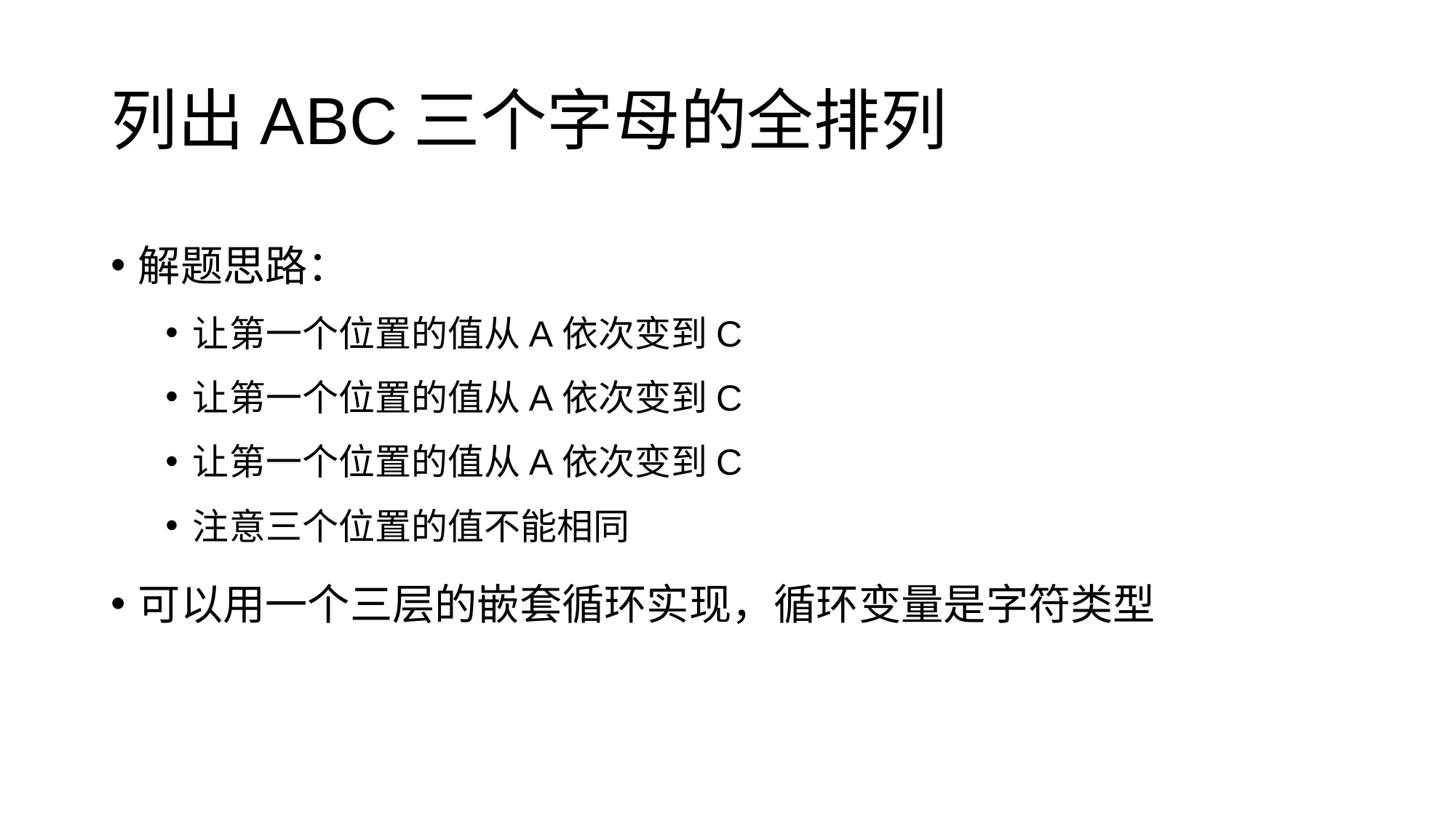

# 列出ABC三个字母的全排列
解题思路：
让第一个位置的值从A依次变到C
让第一个位置的值从A依次变到C
让第一个位置的值从A依次变到C
注意三个位置的值不能相同
可以用一个三层的嵌套循环实现，循环变量是字符类型